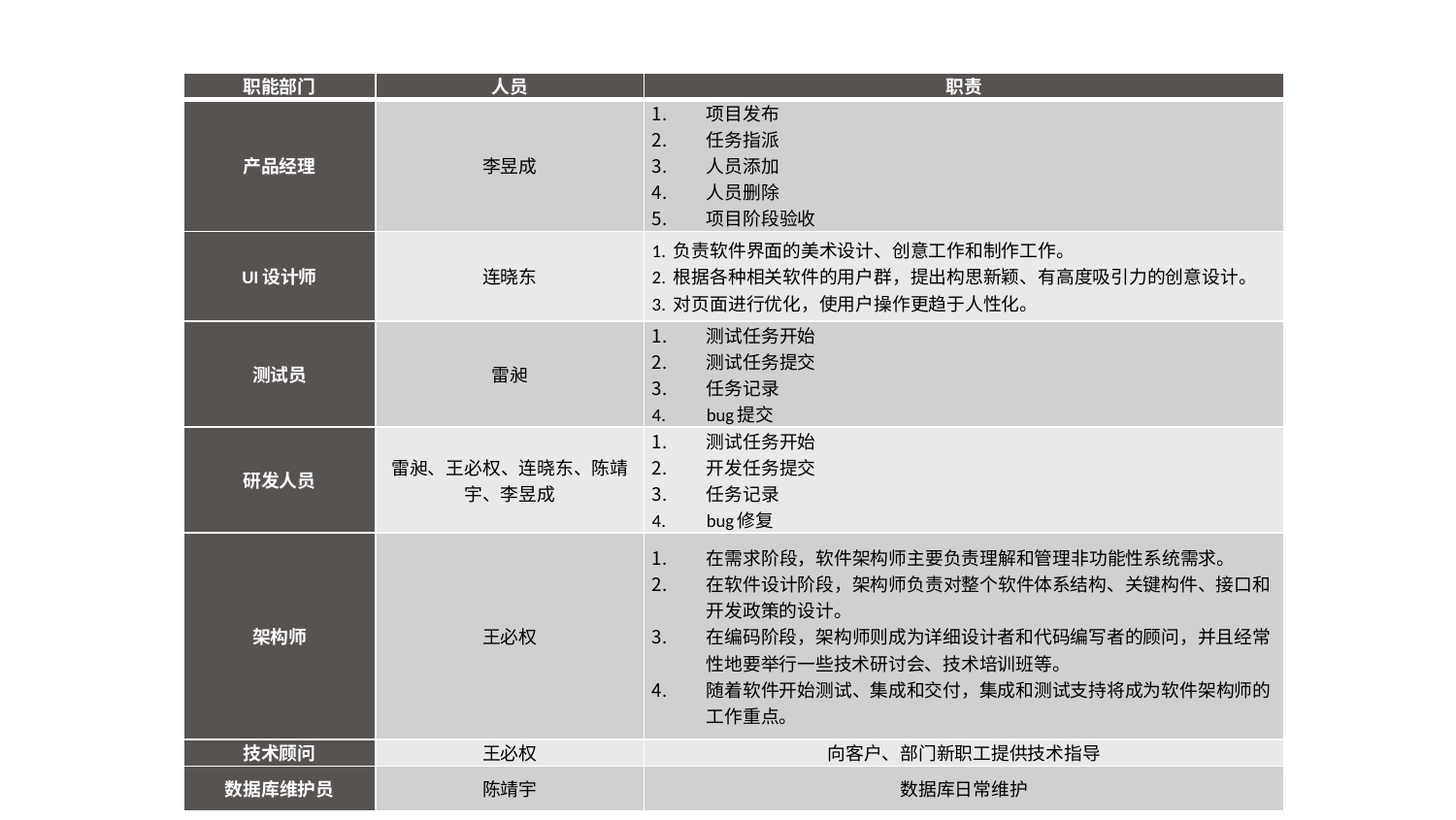

| 职能部门 | 人员 | 职责 |
| --- | --- | --- |
| 产品经理 | 李昱成 | 项目发布 任务指派 人员添加 人员删除 项目阶段验收 |
| UI设计师 | 连晓东 | 1. 负责软件界面的美术设计、创意工作和制作工作。 2. 根据各种相关软件的用户群，提出构思新颖、有高度吸引力的创意设计。 3. 对页面进行优化，使用户操作更趋于人性化。 |
| 测试员 | 雷昶 | 测试任务开始 测试任务提交 任务记录 bug提交 |
| 研发人员 | 雷昶、王必权、连晓东、陈靖宇、李昱成 | 测试任务开始 开发任务提交 任务记录 bug修复 |
| 架构师 | 王必权 | 在需求阶段，软件架构师主要负责理解和管理非功能性系统需求。 在软件设计阶段，架构师负责对整个软件体系结构、关键构件、接口和开发政策的设计。 在编码阶段，架构师则成为详细设计者和代码编写者的顾问，并且经常性地要举行一些技术研讨会、技术培训班等。 随着软件开始测试、集成和交付，集成和测试支持将成为软件架构师的工作重点。 |
| 技术顾问 | 王必权 | 向客户、部门新职工提供技术指导 |
| 数据库维护员 | 陈靖宇 | 数据库日常维护 |